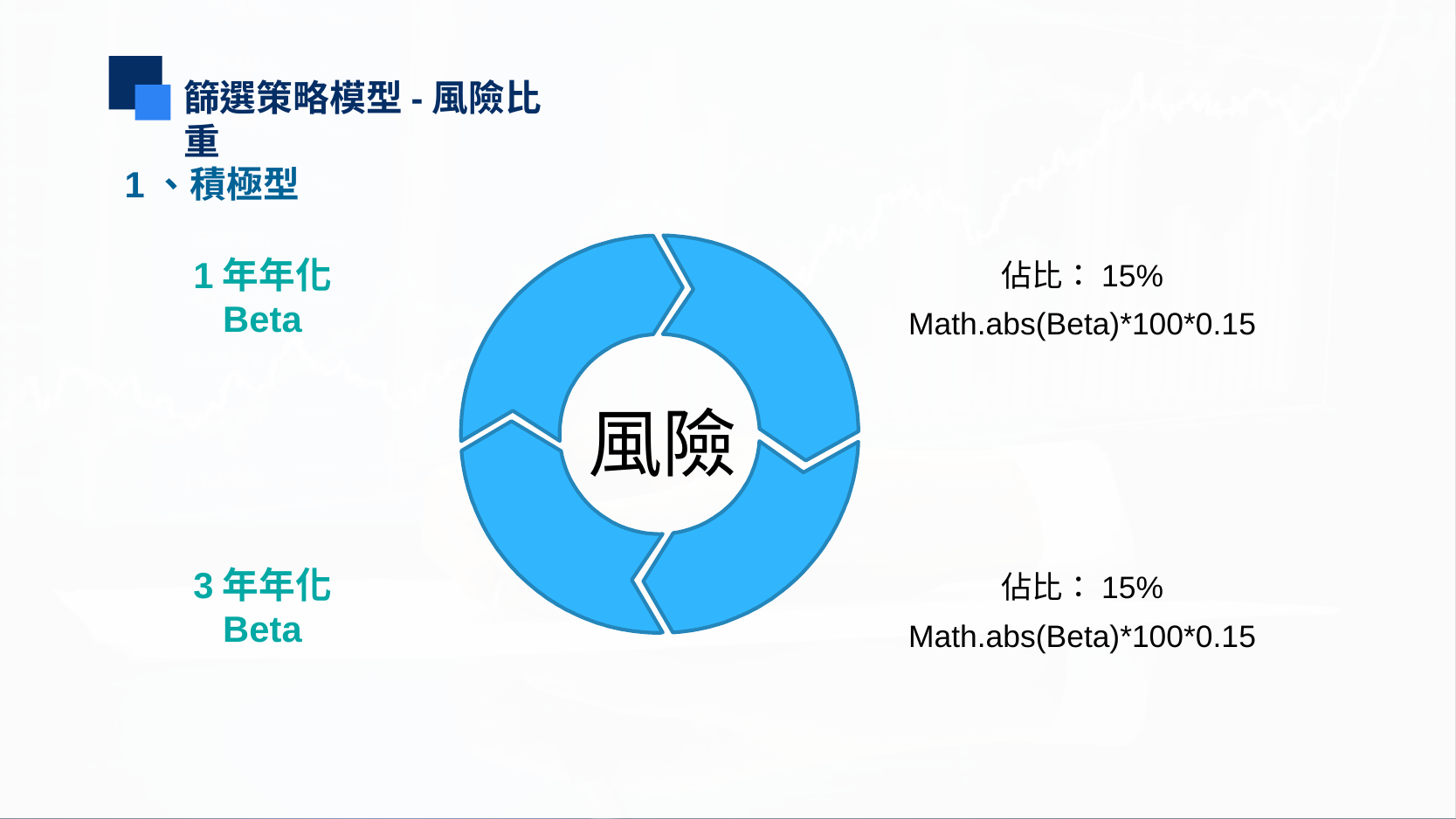

篩選策略模型-風險比重

1、積極型
佔比：15%
Math.abs(Beta)*100*0.15

1年年化
Beta
風險
佔比：15%
Math.abs(Beta)*100*0.15
3年年化
Beta